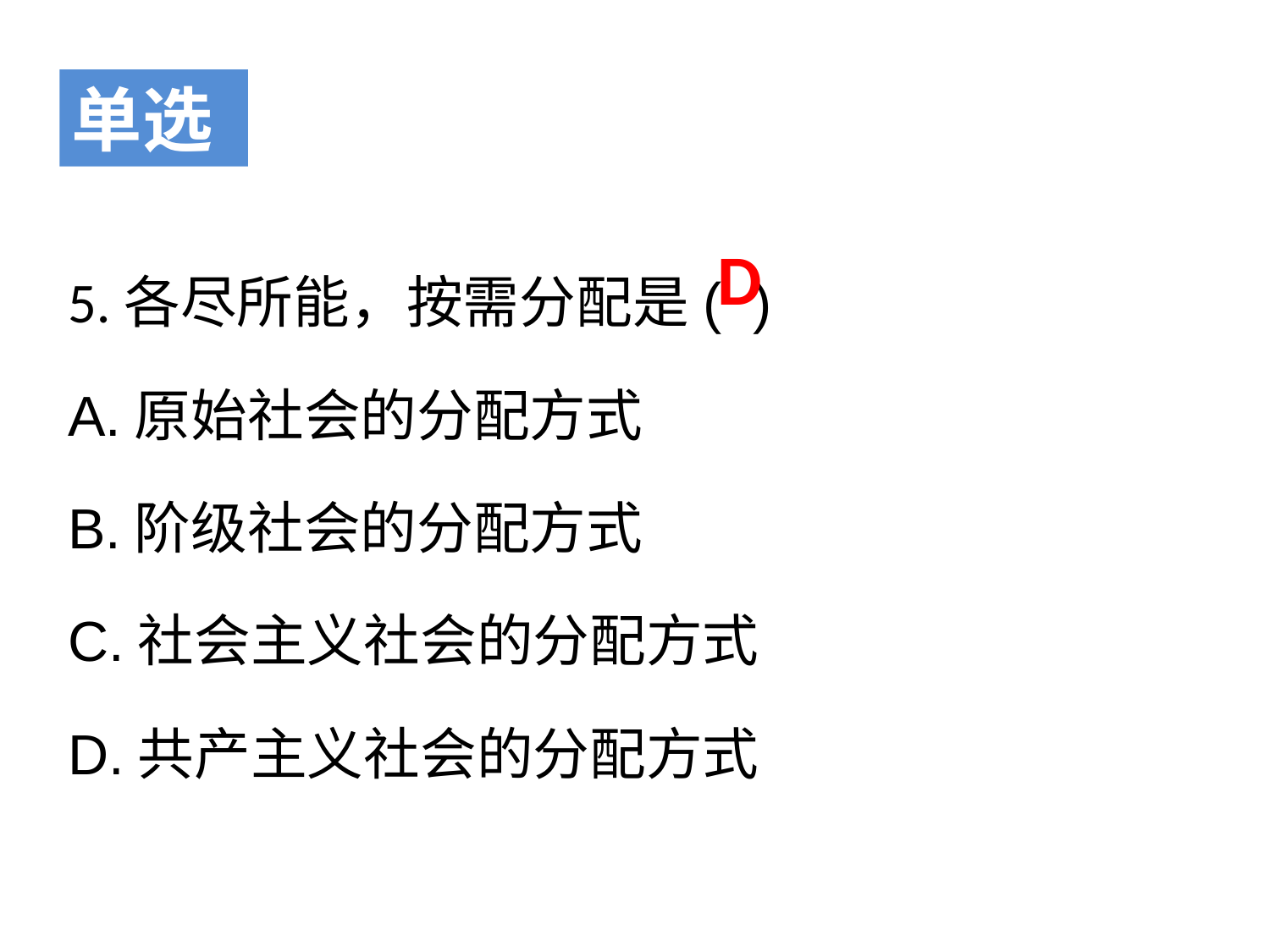

单选
5.各尽所能，按需分配是(  )
A.原始社会的分配方式
B.阶级社会的分配方式
C.社会主义社会的分配方式
D.共产主义社会的分配方式
D